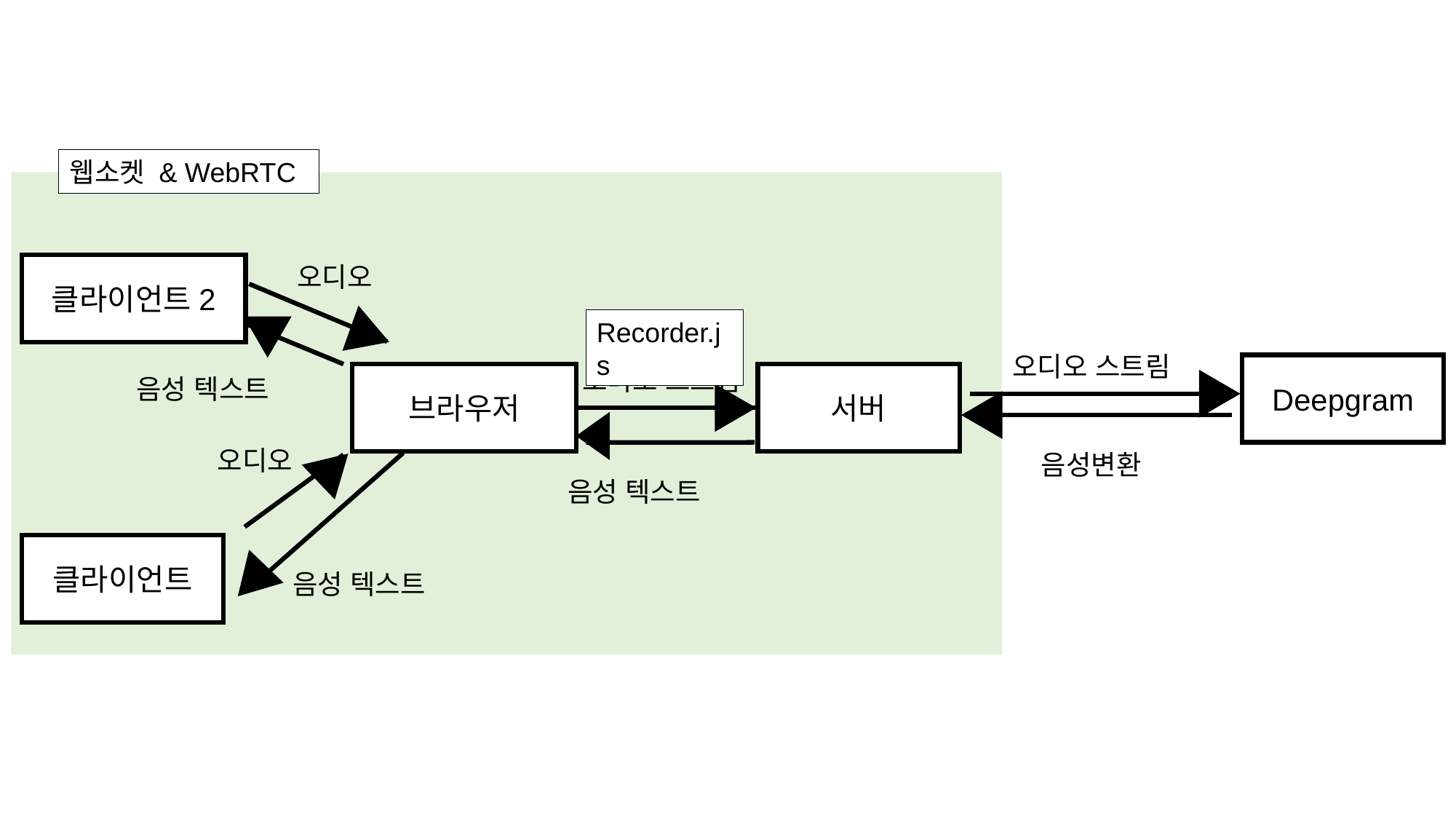

웹소켓 & WebRTC

클라이언트2
오디오
Recorder.js

오디오 스트림
Deepgram
오디오 스트림
브라우저
서버
음성 텍스트

오디오
음성변환

음성 텍스트
클라이언트

음성 텍스트